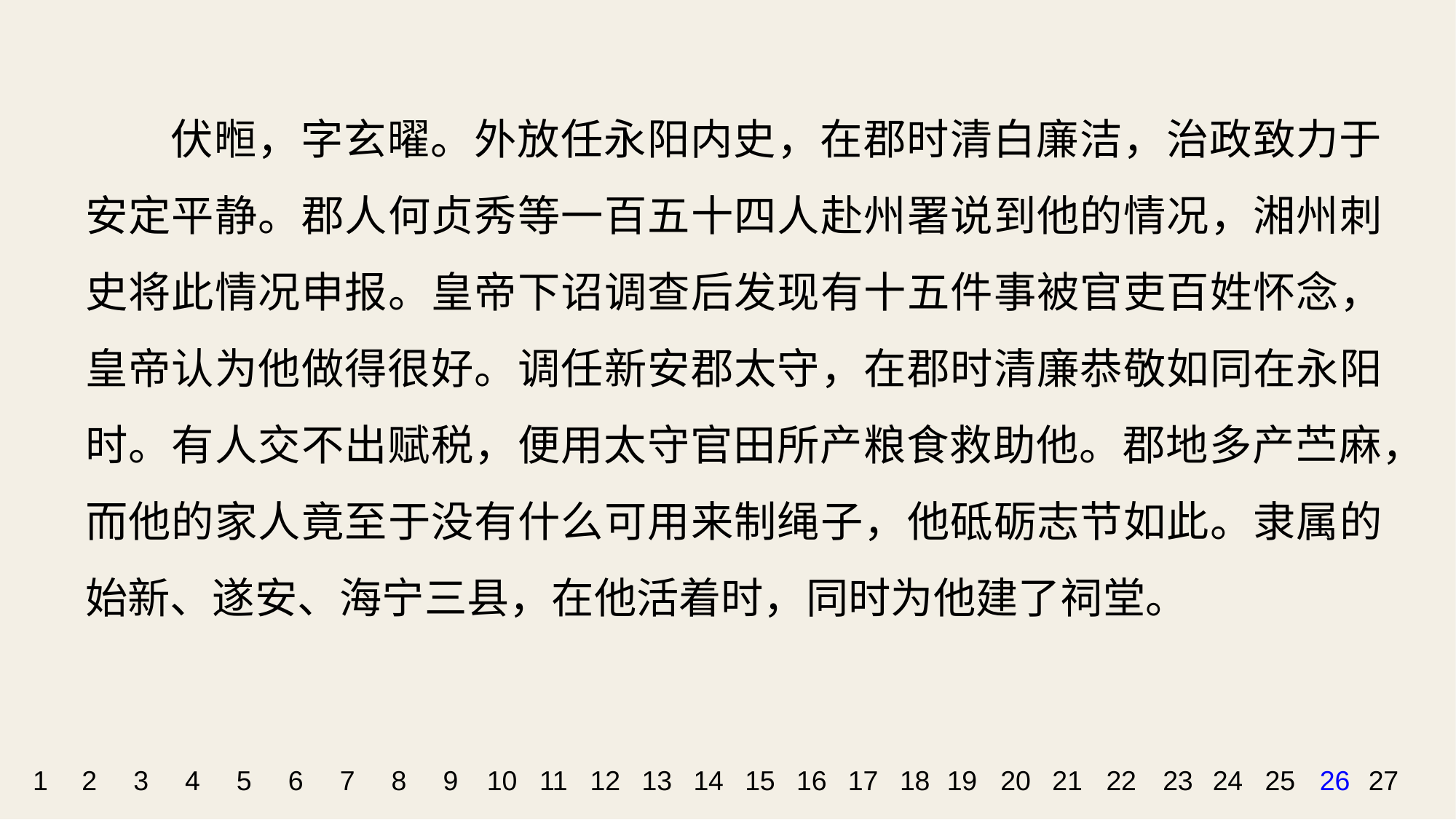

伏暅，字玄曜。外放任永阳内史，在郡时清白廉洁，治政致力于安定平静。郡人何贞秀等一百五十四人赴州署说到他的情况，湘州刺史将此情况申报。皇帝下诏调查后发现有十五件事被官吏百姓怀念，皇帝认为他做得很好。调任新安郡太守，在郡时清廉恭敬如同在永阳时。有人交不出赋税，便用太守官田所产粮食救助他。郡地多产苎麻，而他的家人竟至于没有什么可用来制绳子，他砥砺志节如此。隶属的始新、遂安、海宁三县，在他活着时，同时为他建了祠堂。
1
2
3
4
5
6
7
8
9
10
11
12
13
14
15
16
17
18
19
20
21
22
23
24
25
26
27